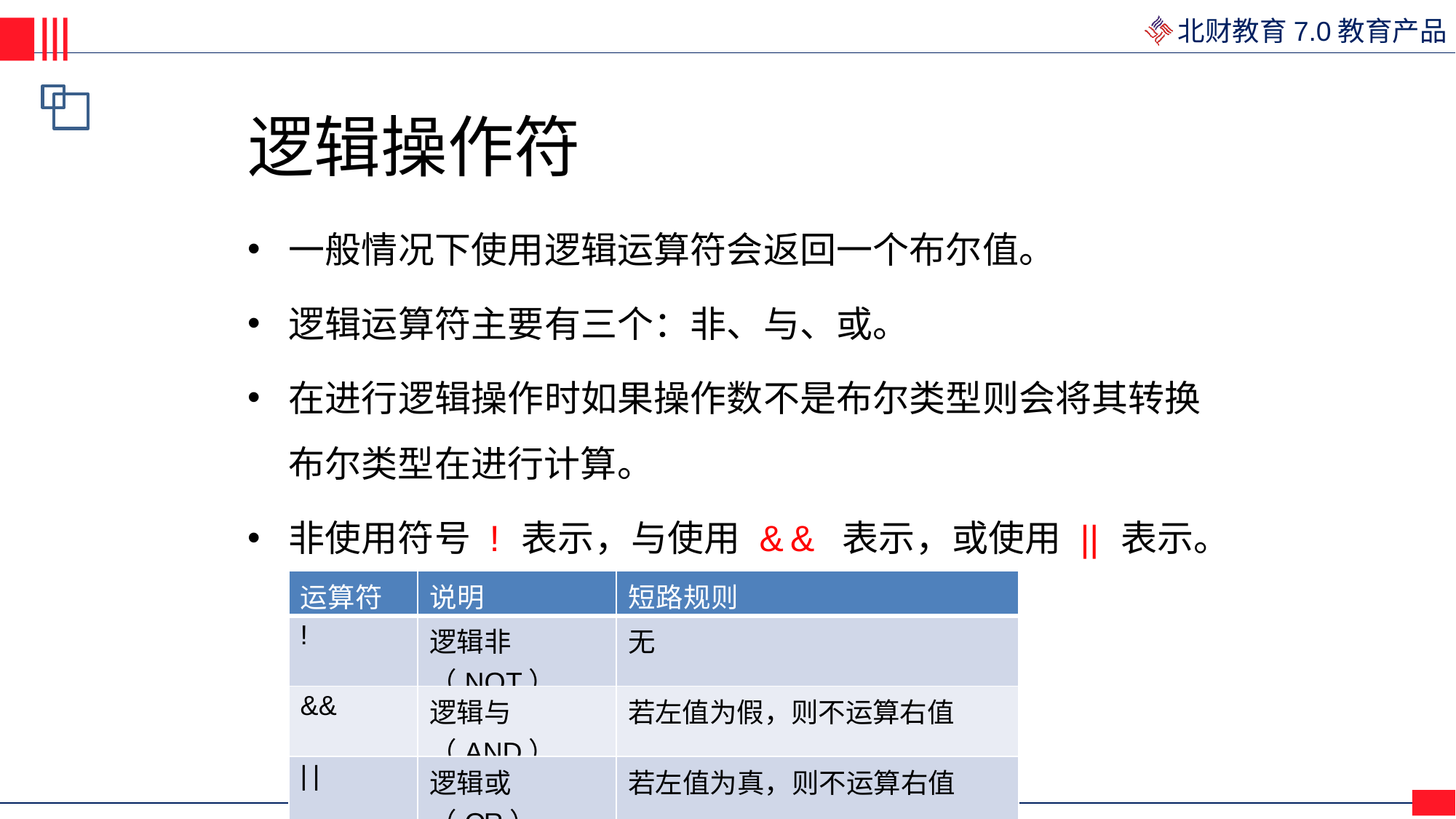

# 逻辑操作符
一般情况下使用逻辑运算符会返回一个布尔值。
逻辑运算符主要有三个：非、与、或。
在进行逻辑操作时如果操作数不是布尔类型则会将其转换 布尔类型在进行计算。
非使用符号 ! 表示，与使用 && 表示，或使用 || 表示。
| 运算符 | 说明 | 短路规则 |
| --- | --- | --- |
| ! | 逻辑非（NOT） | 无 |
| && | 逻辑与（AND） | 若左值为假，则不运算右值 |
| || | 逻辑或（OR） | 若左值为真，则不运算右值 |